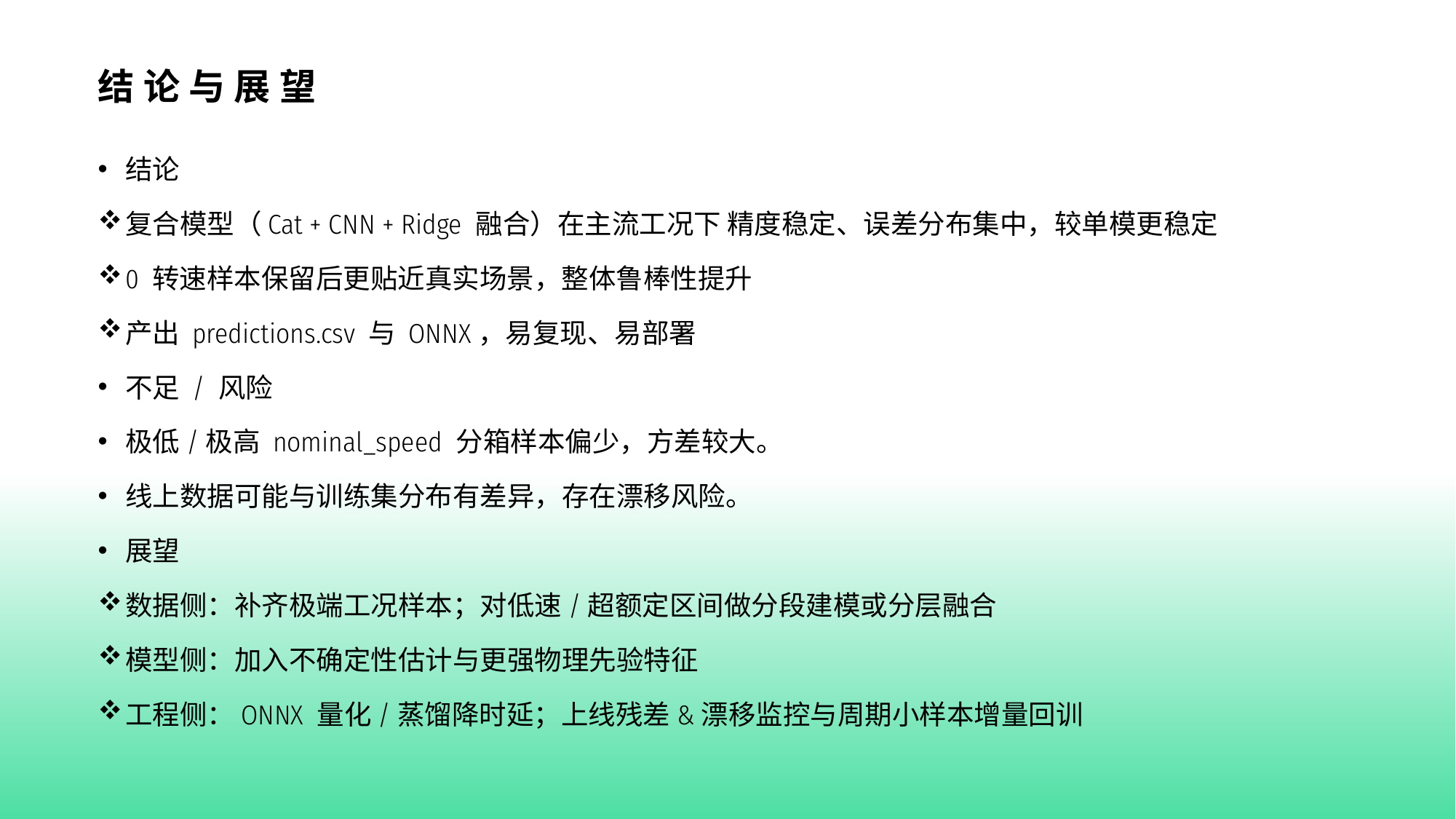

# 结论与展望
结论
复合模型（Cat + CNN + Ridge 融合）在主流工况下 精度稳定、误差分布集中，较单模更稳定
0 转速样本保留后更贴近真实场景，整体鲁棒性提升
产出 predictions.csv 与 ONNX，易复现、易部署
不足 / 风险
极低/极高 nominal_speed 分箱样本偏少，方差较大。
线上数据可能与训练集分布有差异，存在漂移风险。
展望
数据侧：补齐极端工况样本；对低速/超额定区间做分段建模或分层融合
模型侧：加入不确定性估计与更强物理先验特征
工程侧：ONNX 量化/蒸馏降时延；上线残差&漂移监控与周期小样本增量回训